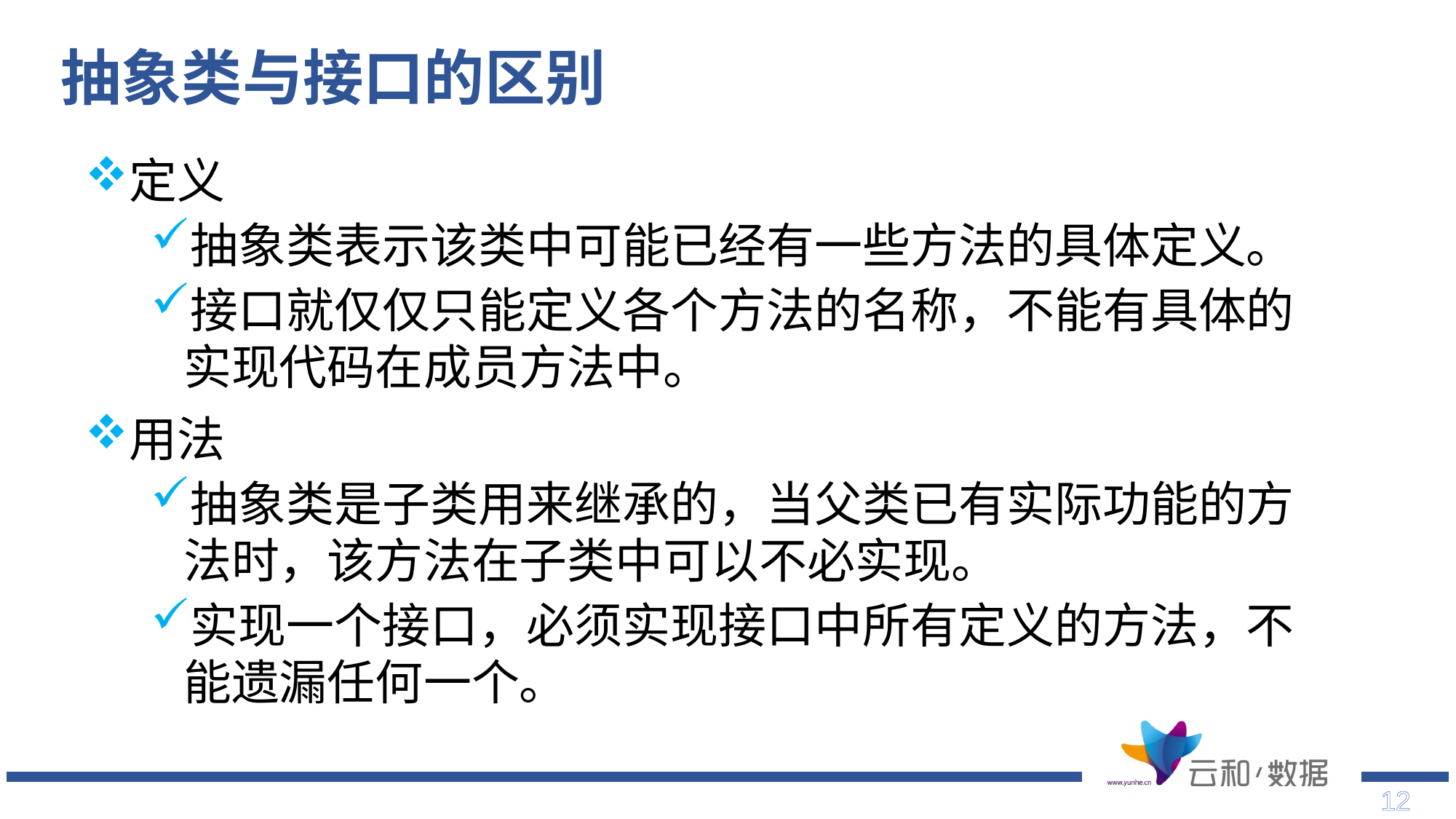

# 抽象类与接口的区别
定义
抽象类表示该类中可能已经有一些方法的具体定义。
接口就仅仅只能定义各个方法的名称，不能有具体的实现代码在成员方法中。
用法
抽象类是子类用来继承的，当父类已有实际功能的方法时，该方法在子类中可以不必实现。
实现一个接口，必须实现接口中所有定义的方法，不能遗漏任何一个。